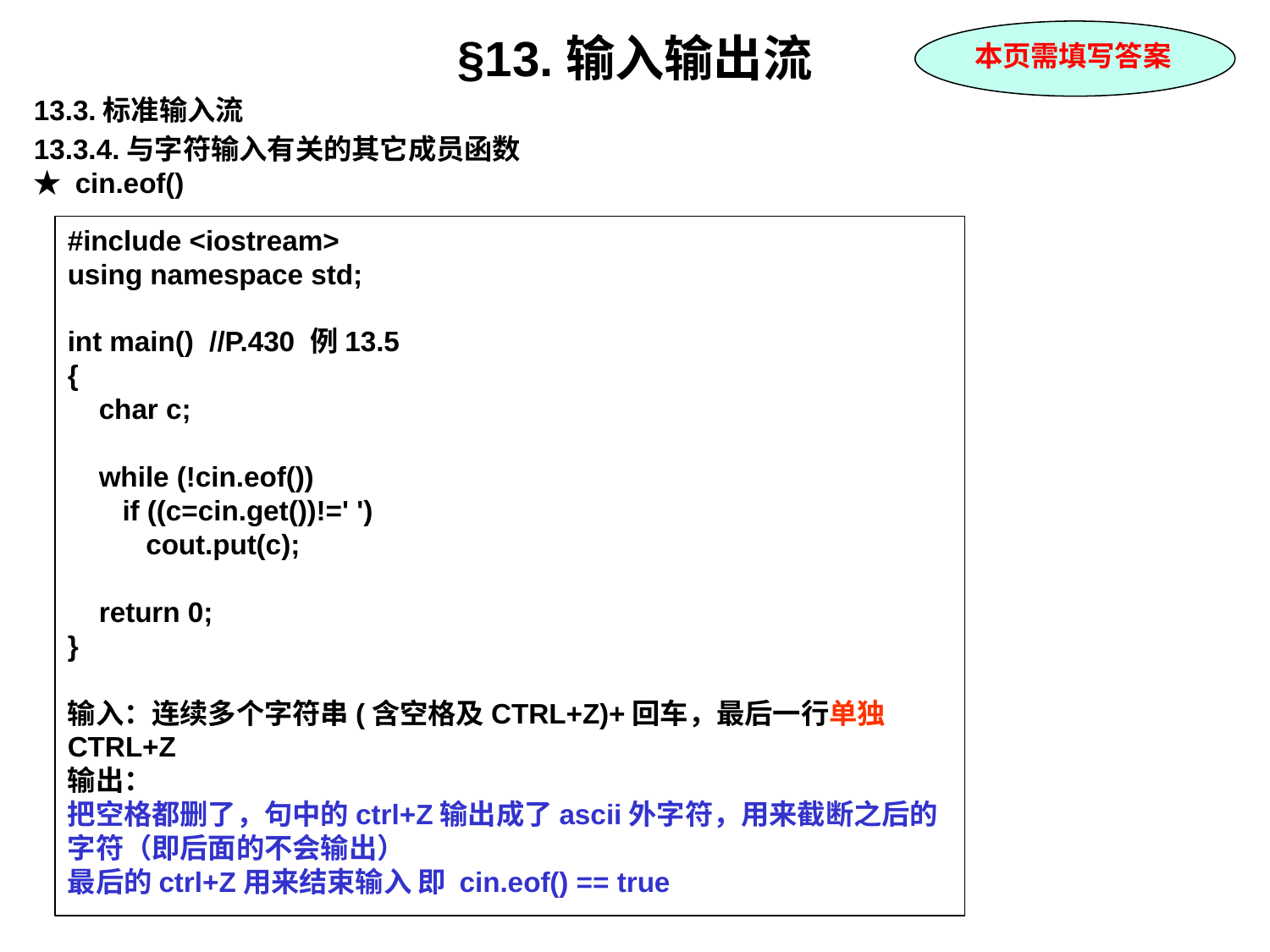

§13.输入输出流
13.3.标准输入流
13.3.4.与字符输入有关的其它成员函数
★ cin.eof()
本页需填写答案
#include <iostream>
using namespace std;

int main()  //P.430 例13.5
{
    char c;

    while (!cin.eof())
       if ((c=cin.get())!=' ')
          cout.put(c);

    return 0;
}

输入：连续多个字符串(含空格及CTRL+Z)+回车，最后一行单独CTRL+Z
输出：
把空格都删了，句中的ctrl+Z输出成了ascii外字符，用来截断之后的字符（即后面的不会输出）
最后的ctrl+Z用来结束输入 即 cin.eof() == true